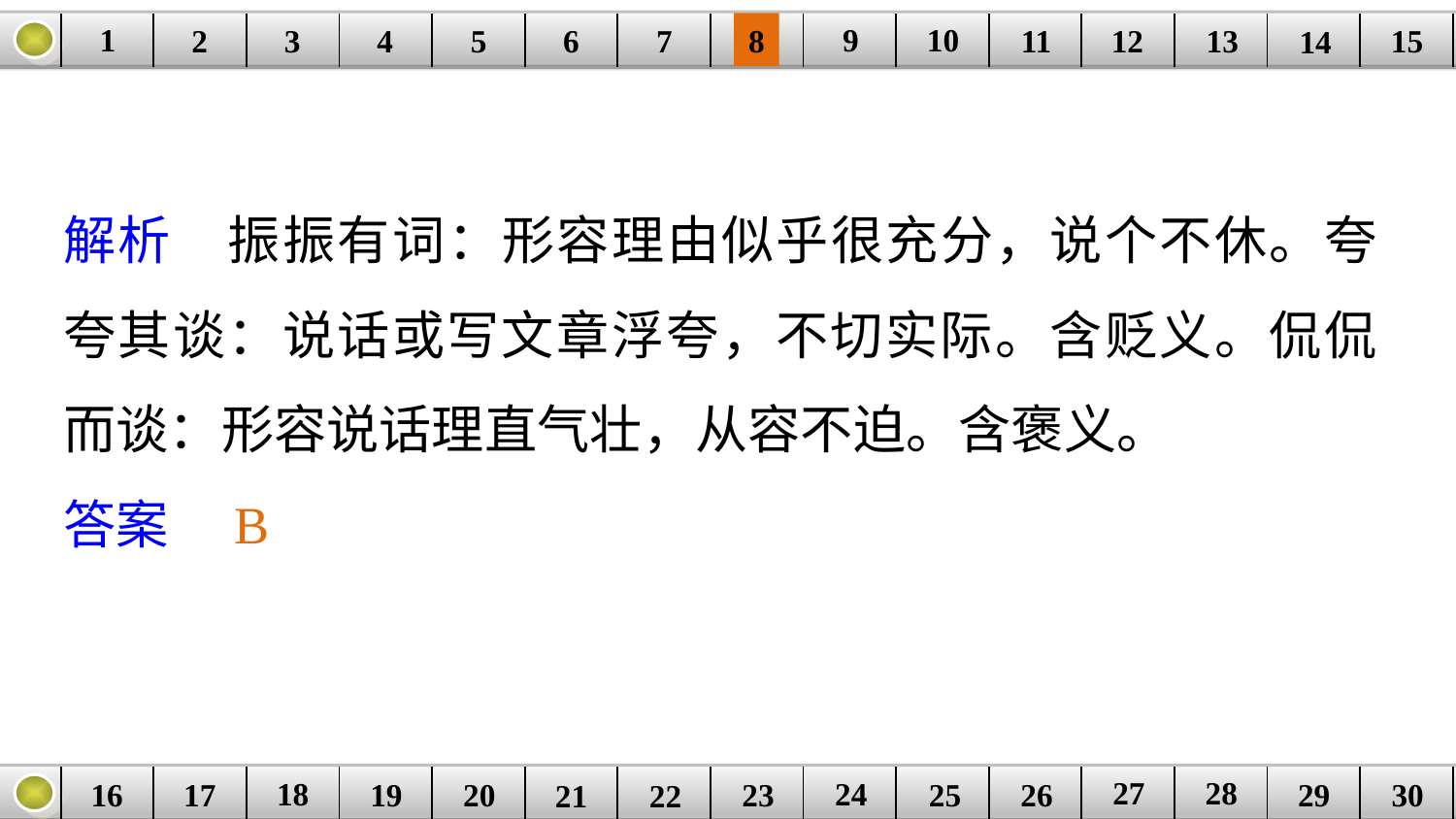

9
10
1
3
4
5
6
8
11
2
12
15
|  |  |  |  |  |  |  |  |  |  |  |  |  |  |  |
| --- | --- | --- | --- | --- | --- | --- | --- | --- | --- | --- | --- | --- | --- | --- |
7
13
14

解析　振振有词：形容理由似乎很充分，说个不休。夸夸其谈：说话或写文章浮夸，不切实际。含贬义。侃侃而谈：形容说话理直气壮，从容不迫。含褒义。
答案　B

27
28
18
24
16
25
26
30
|  |  |  |  |  |  |  |  |  |  |  |  |  |  |  |
| --- | --- | --- | --- | --- | --- | --- | --- | --- | --- | --- | --- | --- | --- | --- |
23
17
19
20
29
21
22